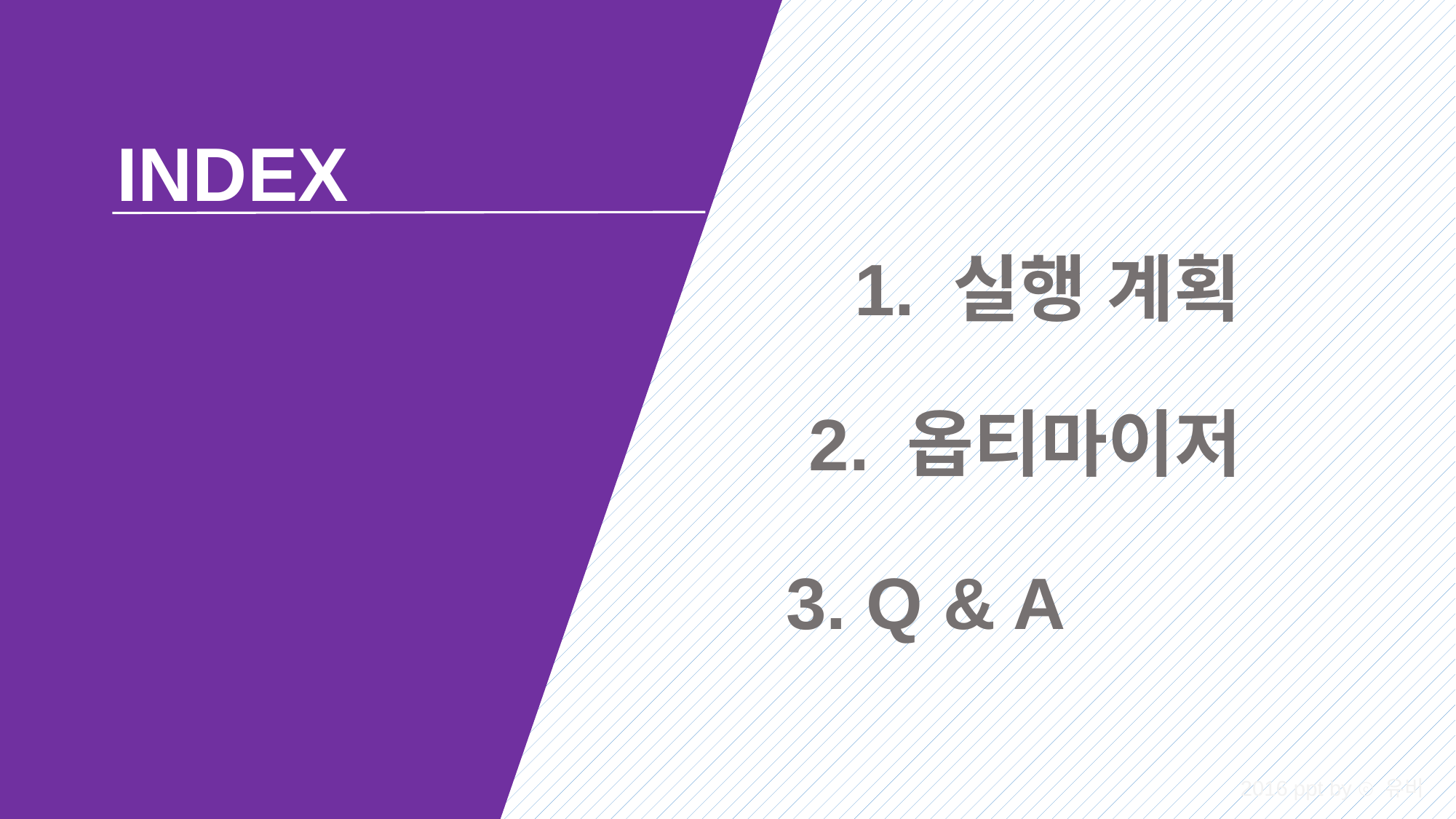

INDEX
1. 실행 계획
2. 옵티마이저
3. Q & A
2016 ppt by ⓒ 유비